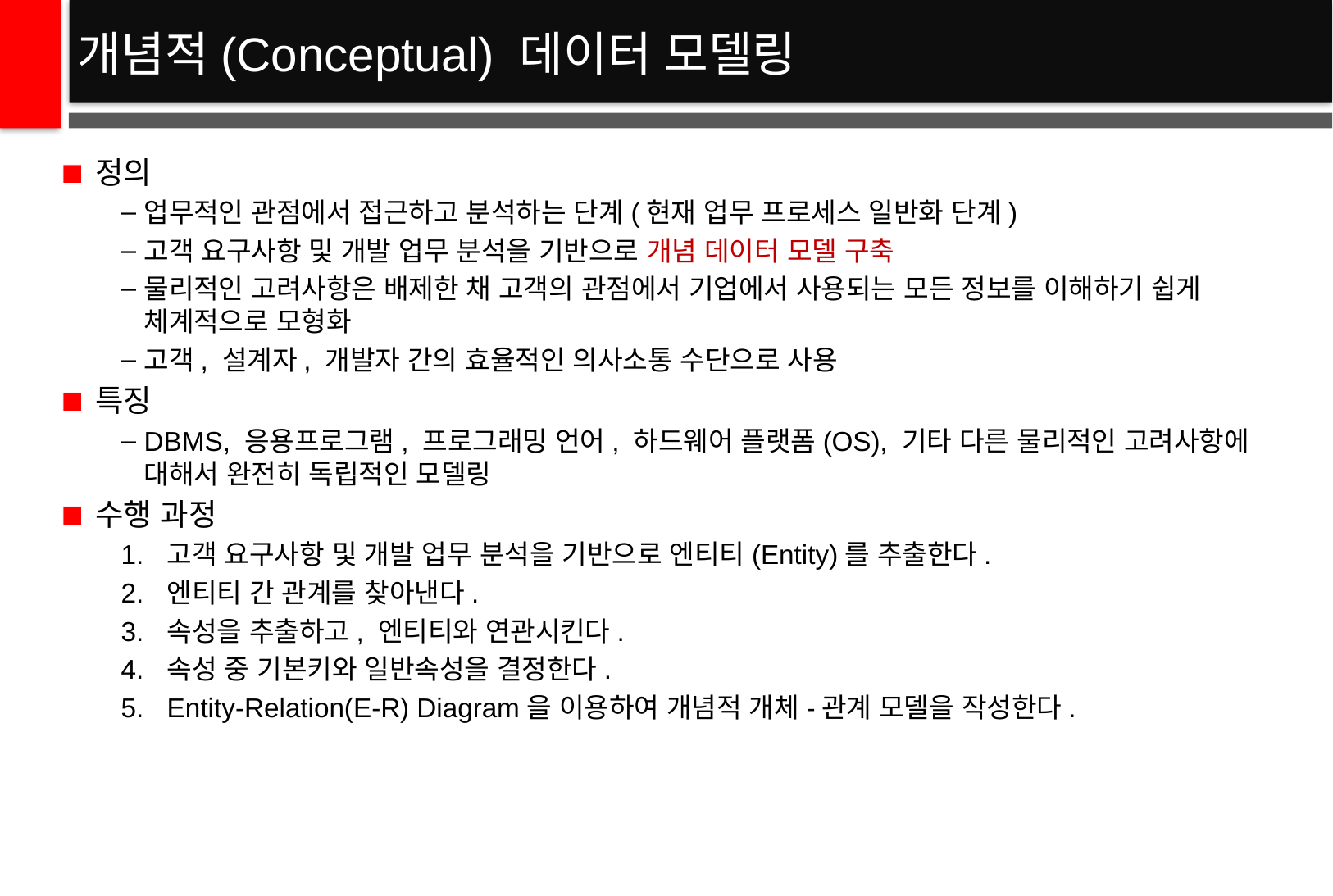

# 개념적(Conceptual) 데이터 모델링
정의
업무적인 관점에서 접근하고 분석하는 단계(현재 업무 프로세스 일반화 단계)
고객 요구사항 및 개발 업무 분석을 기반으로 개념 데이터 모델 구축
물리적인 고려사항은 배제한 채 고객의 관점에서 기업에서 사용되는 모든 정보를 이해하기 쉽게 체계적으로 모형화
고객, 설계자, 개발자 간의 효율적인 의사소통 수단으로 사용
특징
DBMS, 응용프로그램, 프로그래밍 언어, 하드웨어 플랫폼(OS), 기타 다른 물리적인 고려사항에 대해서 완전히 독립적인 모델링
수행 과정
고객 요구사항 및 개발 업무 분석을 기반으로 엔티티(Entity)를 추출한다.
엔티티 간 관계를 찾아낸다.
속성을 추출하고, 엔티티와 연관시킨다.
속성 중 기본키와 일반속성을 결정한다.
Entity-Relation(E-R) Diagram을 이용하여 개념적 개체-관계 모델을 작성한다.